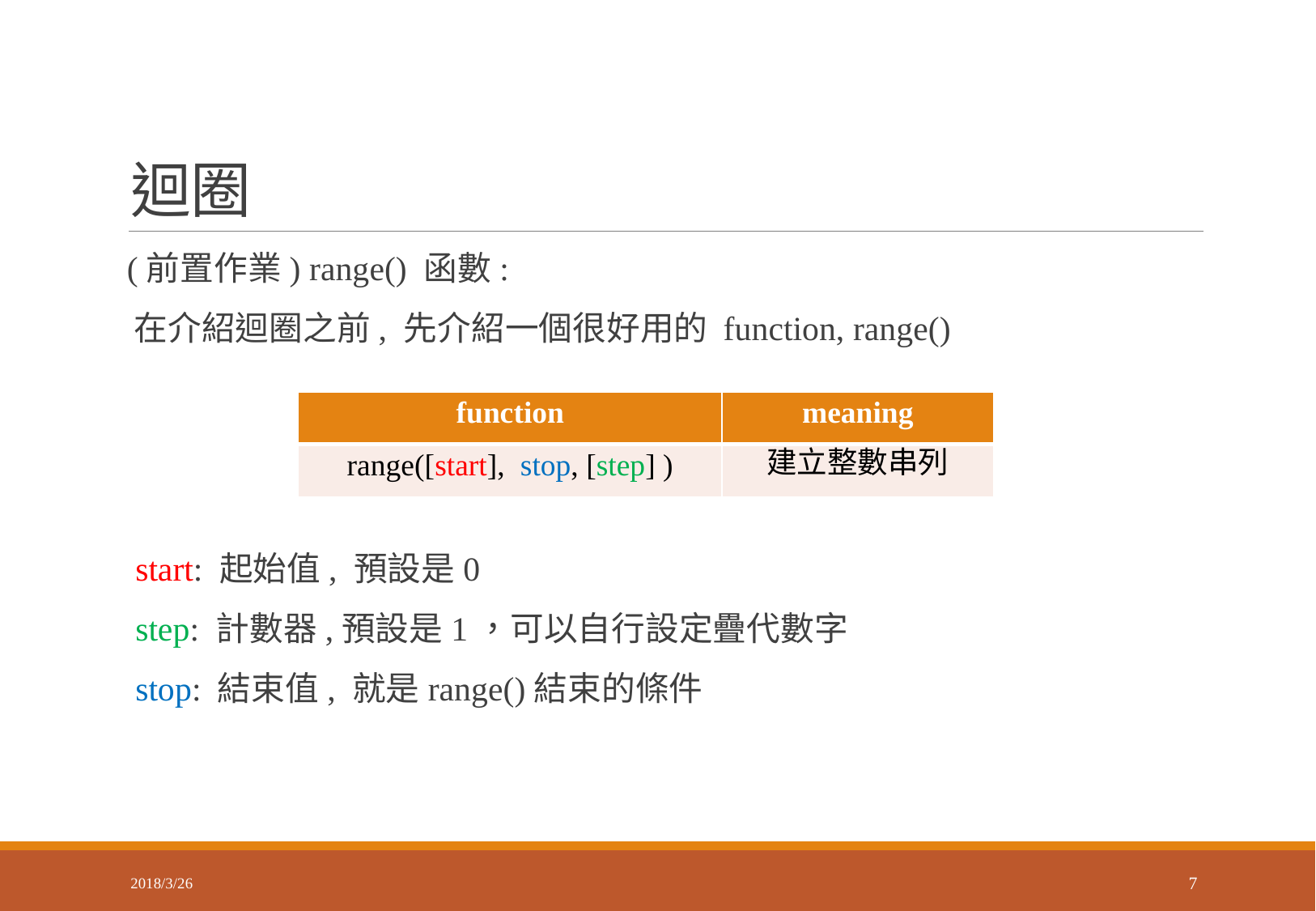

# 迴圈
 (前置作業) range() 函數:
 在介紹迴圈之前, 先介紹一個很好用的 function, range()

  start: 起始值, 預設是0
  step: 計數器,預設是1，可以自行設定疊代數字
  stop: 結束值, 就是range()結束的條件

| function | meaning |
| --- | --- |
| range([start], stop, [step] ) | 建立整數串列 |
2018/3/26
7